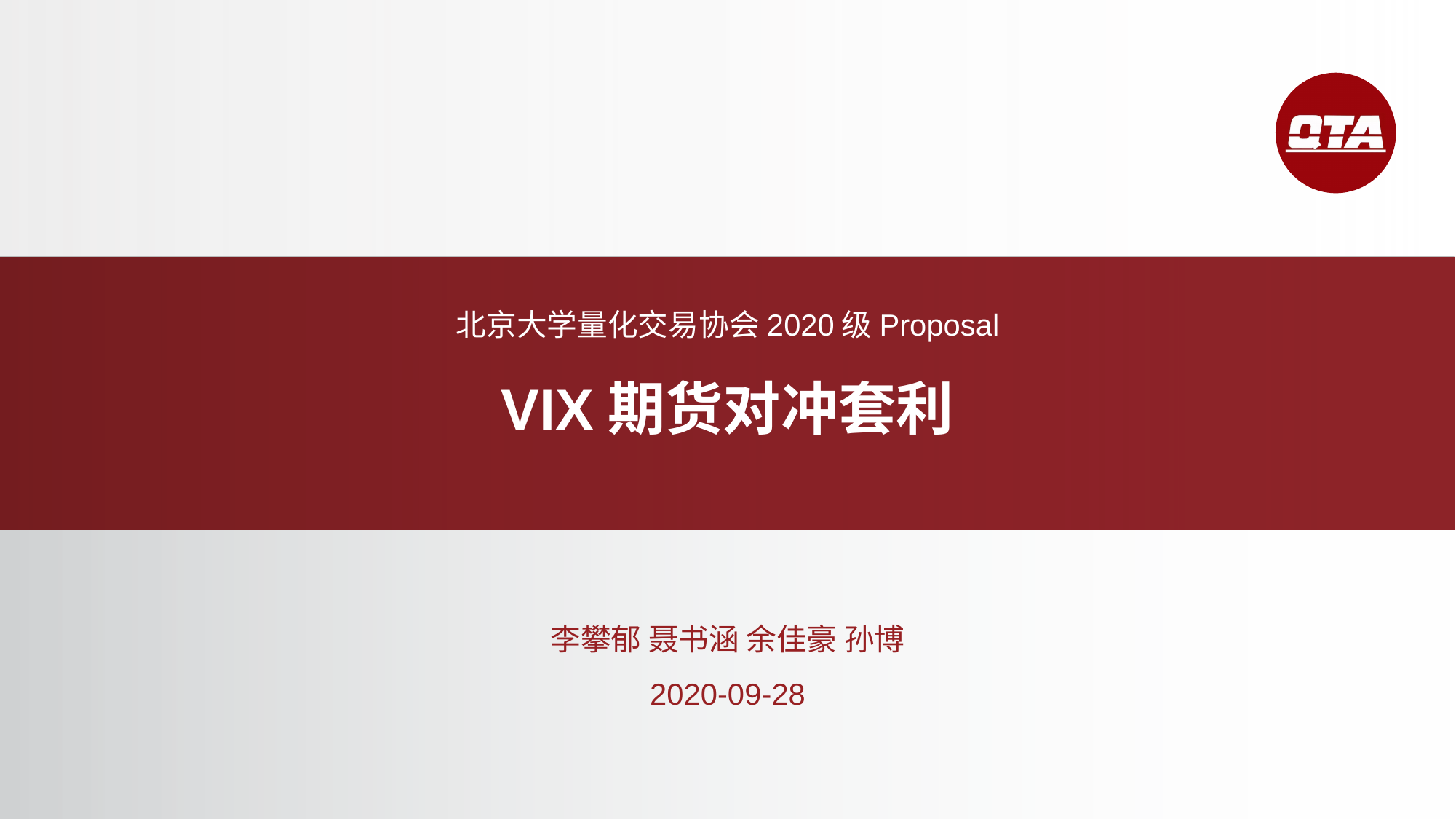

北京大学量化交易协会2020级Proposal
VIX期货对冲套利
李攀郁 聂书涵 余佳豪 孙博
2020-09-28